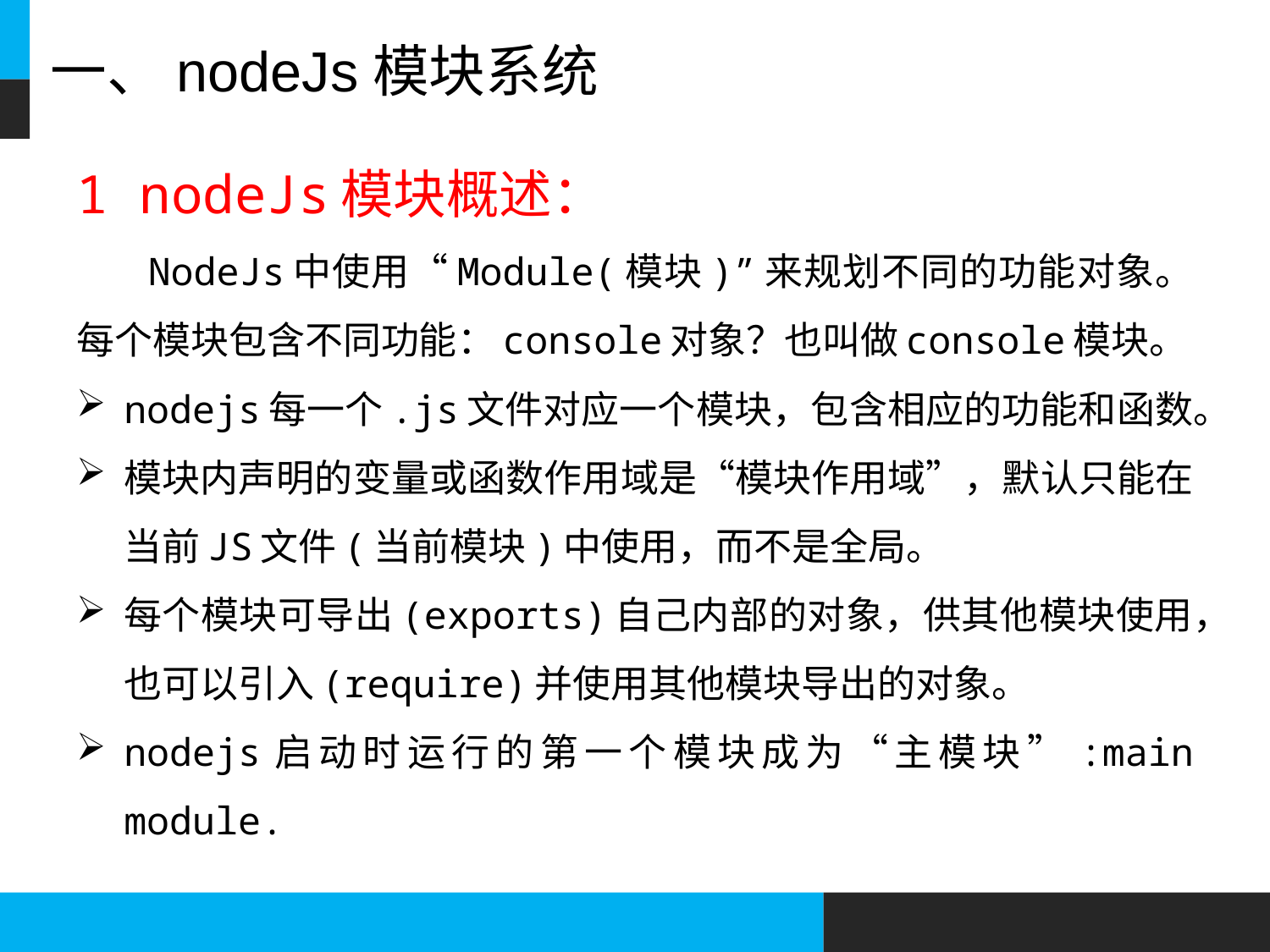

# 一、nodeJs模块系统
1 nodeJs模块概述：
   NodeJs中使用“Module(模块)”来规划不同的功能对象。每个模块包含不同功能：console对象？也叫做console模块。
nodejs每一个.js文件对应一个模块，包含相应的功能和函数。
模块内声明的变量或函数作用域是“模块作用域”，默认只能在当前JS文件(当前模块)中使用，而不是全局。
每个模块可导出(exports)自己内部的对象，供其他模块使用，也可以引入(require)并使用其他模块导出的对象。
nodejs启动时运行的第一个模块成为“主模块”:main module.